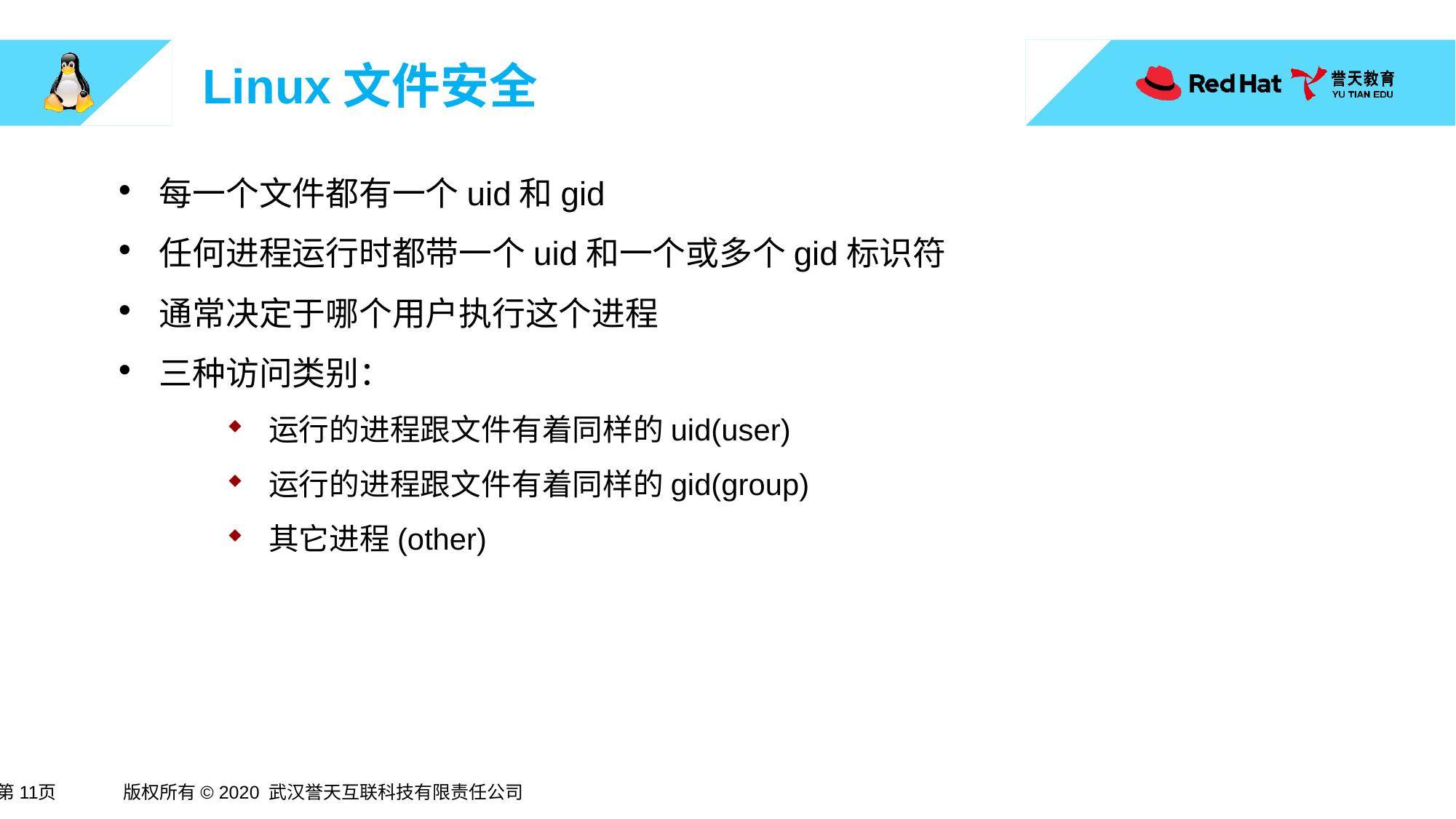

# Linux文件安全
每一个文件都有一个uid和gid
任何进程运行时都带一个uid和一个或多个gid标识符
通常决定于哪个用户执行这个进程
三种访问类别：
运行的进程跟文件有着同样的uid(user)
运行的进程跟文件有着同样的gid(group)
其它进程(other)